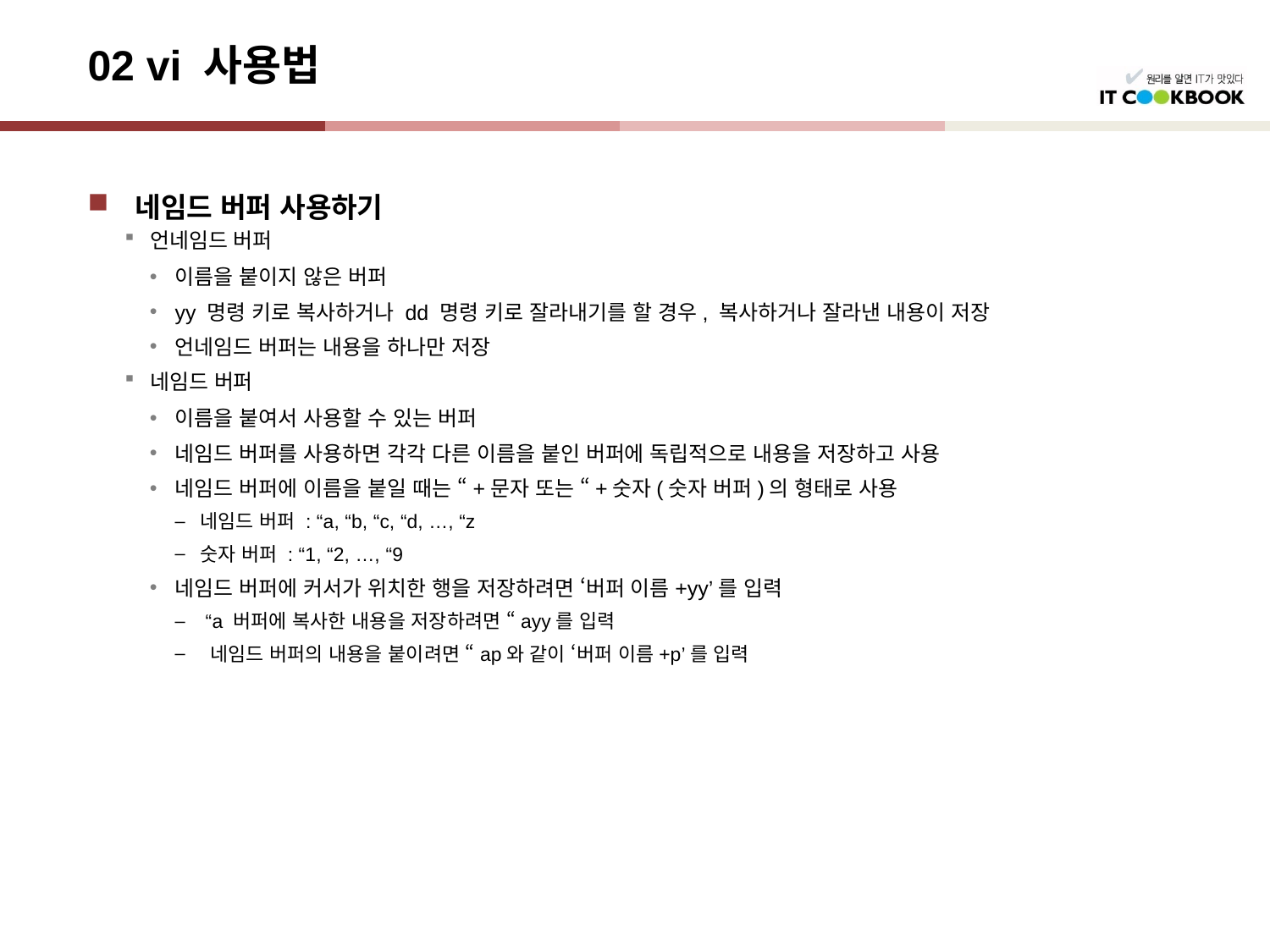

# 02 vi 사용법
네임드 버퍼 사용하기
언네임드 버퍼
이름을 붙이지 않은 버퍼
yy 명령 키로 복사하거나 dd 명령 키로 잘라내기를 할 경우, 복사하거나 잘라낸 내용이 저장
언네임드 버퍼는 내용을 하나만 저장
네임드 버퍼
이름을 붙여서 사용할 수 있는 버퍼
네임드 버퍼를 사용하면 각각 다른 이름을 붙인 버퍼에 독립적으로 내용을 저장하고 사용
네임드 버퍼에 이름을 붙일 때는 “+문자 또는 “+숫자(숫자 버퍼)의 형태로 사용
네임드 버퍼 : “a, “b, “c, “d, …, “z
숫자 버퍼 : “1, “2, …, “9
네임드 버퍼에 커서가 위치한 행을 저장하려면 ‘버퍼 이름+yy’를 입력
 “a 버퍼에 복사한 내용을 저장하려면 “ayy를 입력
 네임드 버퍼의 내용을 붙이려면 “ap와 같이 ‘버퍼 이름+p’를 입력